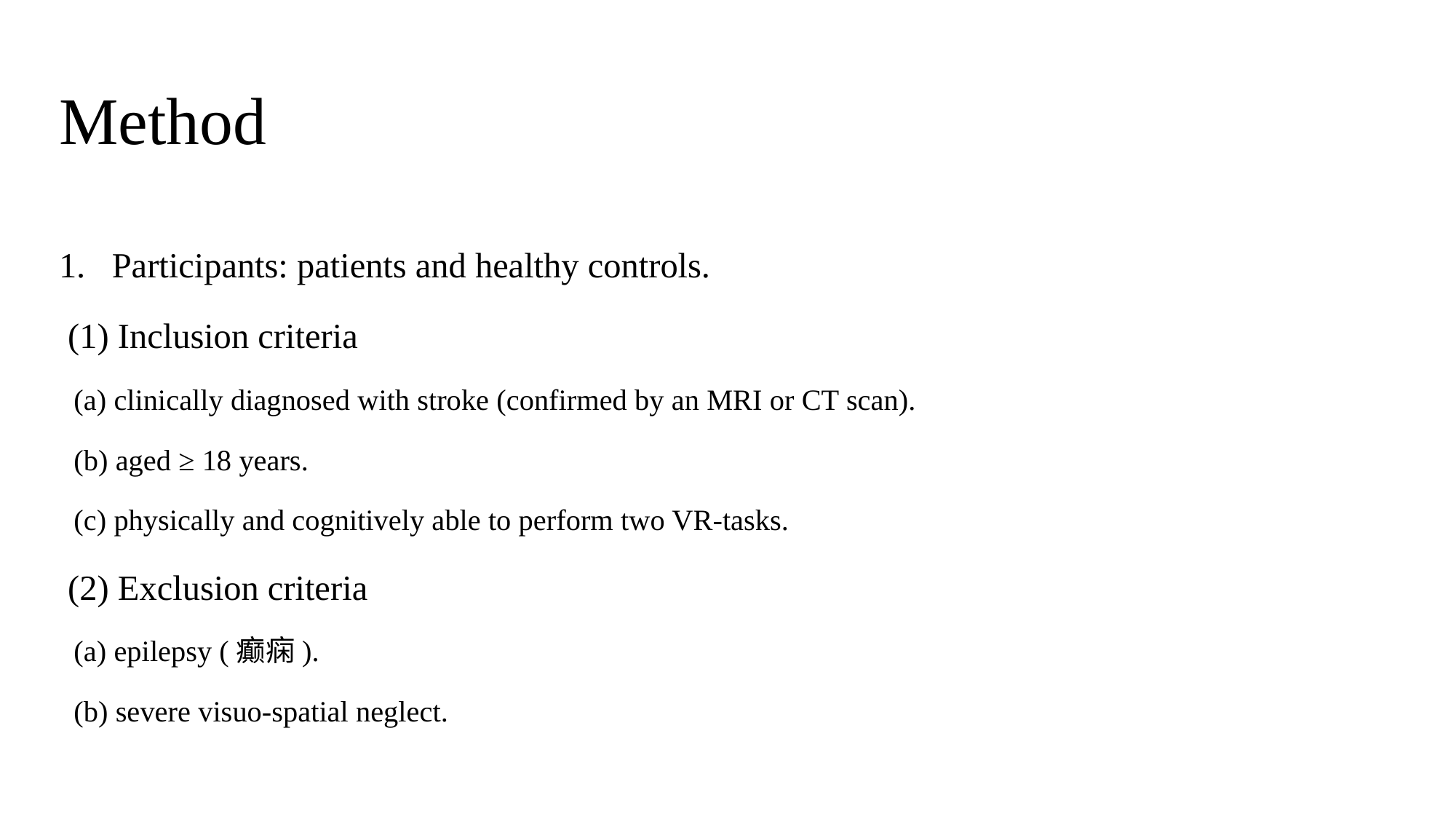

# Method
Participants: patients and healthy controls.
 (1) Inclusion criteria
  (a) clinically diagnosed with stroke (confirmed by an MRI or CT scan).
  (b) aged ≥ 18 years.
  (c) physically and cognitively able to perform two VR-tasks.
 (2) Exclusion criteria
  (a) epilepsy (癫痫).
  (b) severe visuo-spatial neglect.